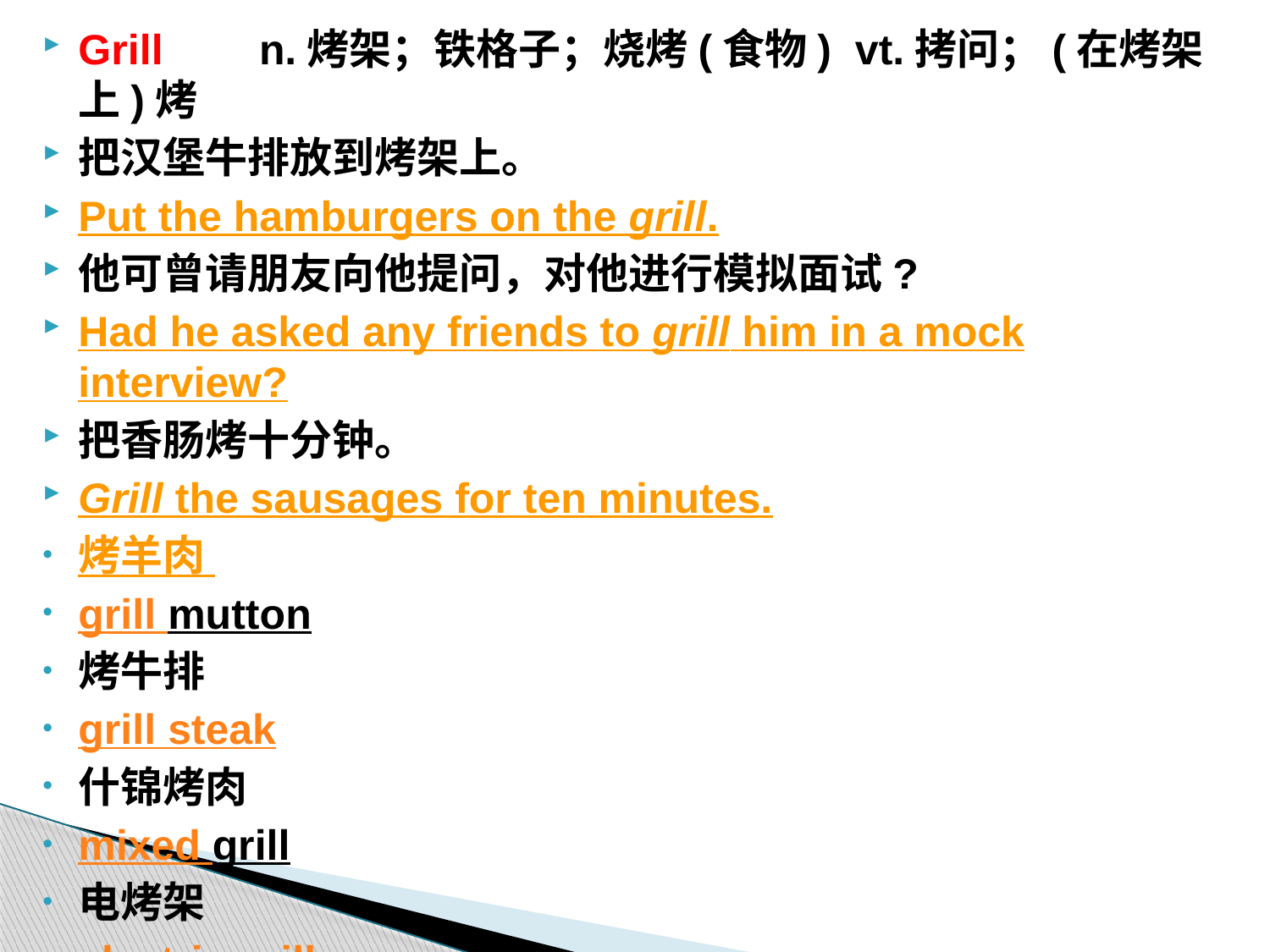

Grill  　 n.烤架；铁格子；烧烤(食物)  vt.拷问；(在烤架上)烤
把汉堡牛排放到烤架上。
Put the hamburgers on the grill.
他可曾请朋友向他提问，对他进行模拟面试?
Had he asked any friends to grill him in a mock interview?
把香肠烤十分钟。
Grill the sausages for ten minutes.
烤羊肉
grill mutton
烤牛排
grill steak
什锦烤肉
mixed grill
电烤架
electric grill